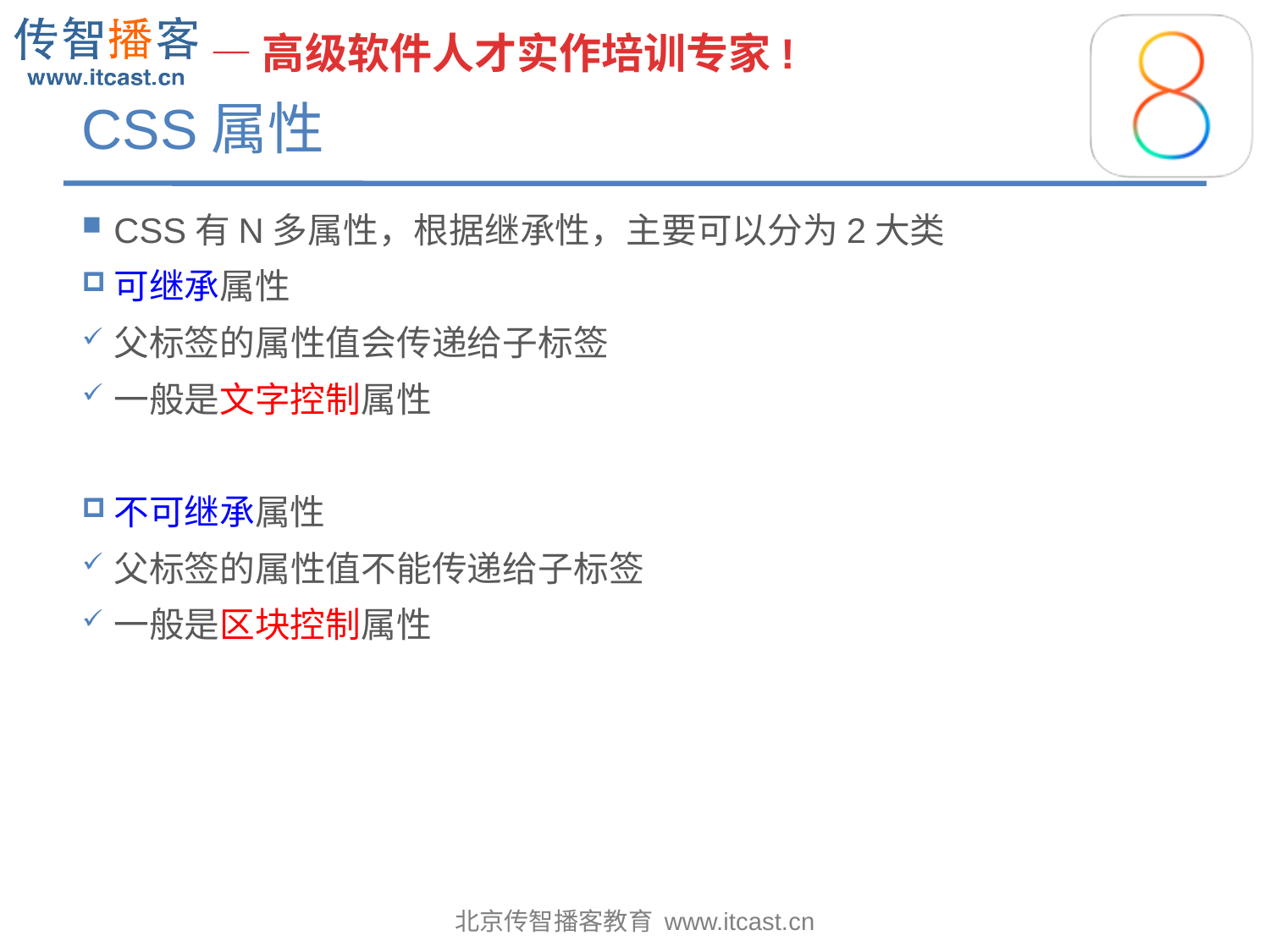

# CSS属性
CSS有N多属性，根据继承性，主要可以分为2大类
可继承属性
父标签的属性值会传递给子标签
一般是文字控制属性

不可继承属性
父标签的属性值不能传递给子标签
一般是区块控制属性